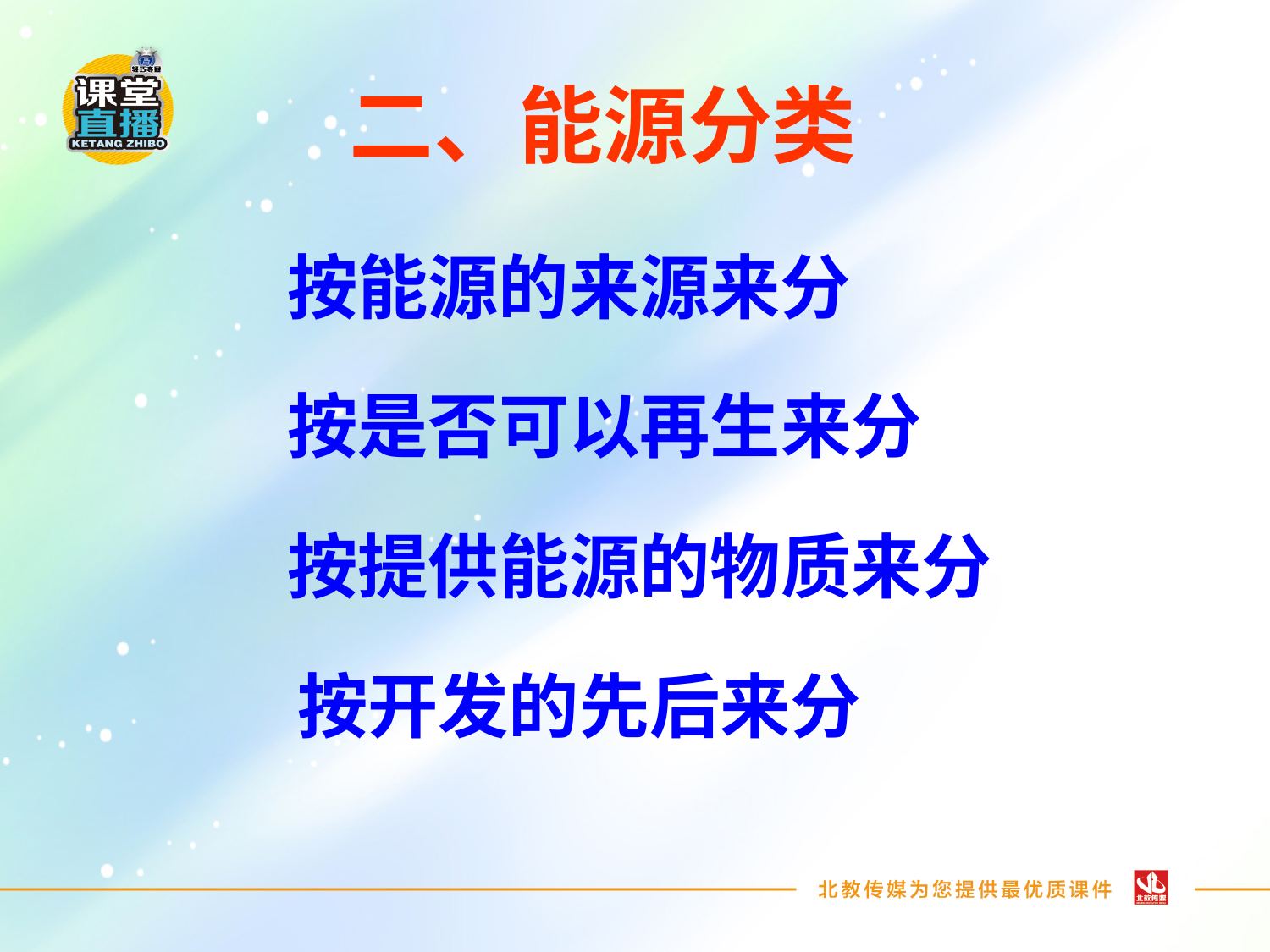

二、能源分类
按能源的来源来分
按是否可以再生来分
按提供能源的物质来分
按开发的先后来分